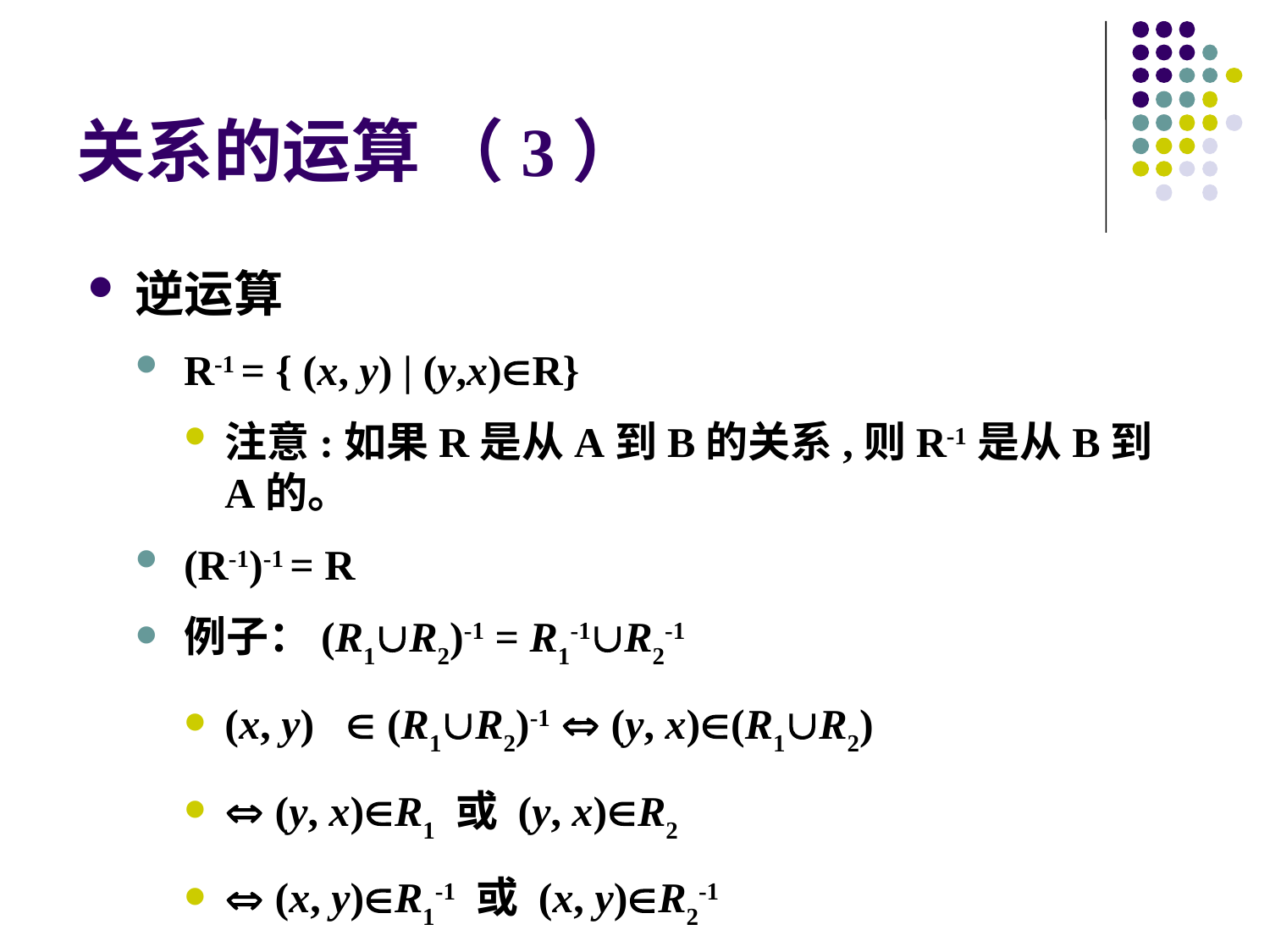

# 关系的运算 （3）
逆运算
R-1 = { (x, y) | (y,x)∈R}
注意:如果R是从A到B的关系,则R-1是从B到A的。
(R-1)-1 = R
例子：(R1∪R2)-1 = R1-1∪R2-1
(x, y)  ∈ (R1∪R2)-1 ⇔ (y, x)∈(R1∪R2)
⇔ (y, x)∈R1 或 (y, x)∈R2
⇔ (x, y)∈R1-1 或 (x, y)∈R2-1